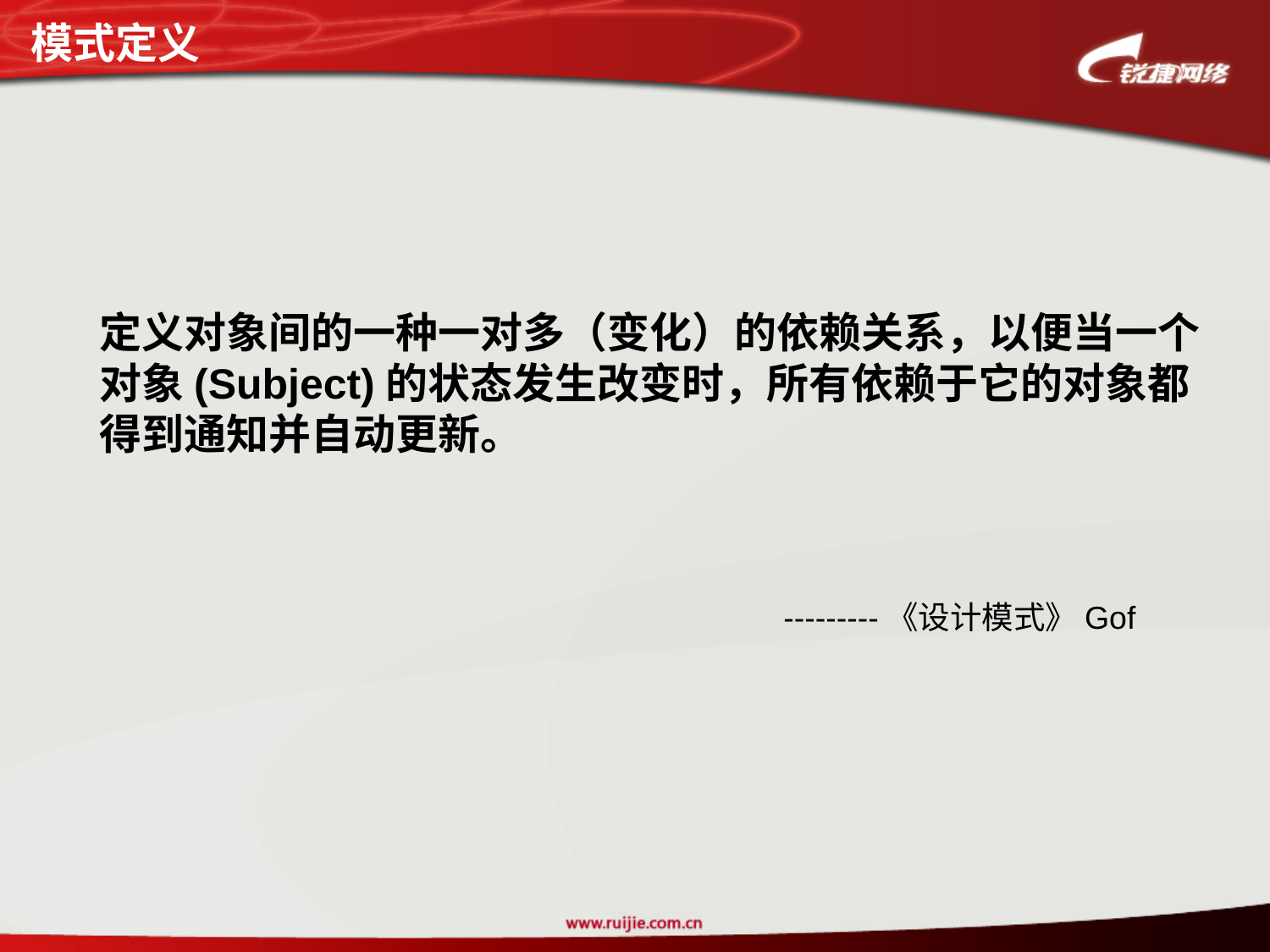

模式定义
定义对象间的一种一对多（变化）的依赖关系，以便当一个
对象(Subject)的状态发生改变时，所有依赖于它的对象都
得到通知并自动更新。
---------《设计模式》Gof
2